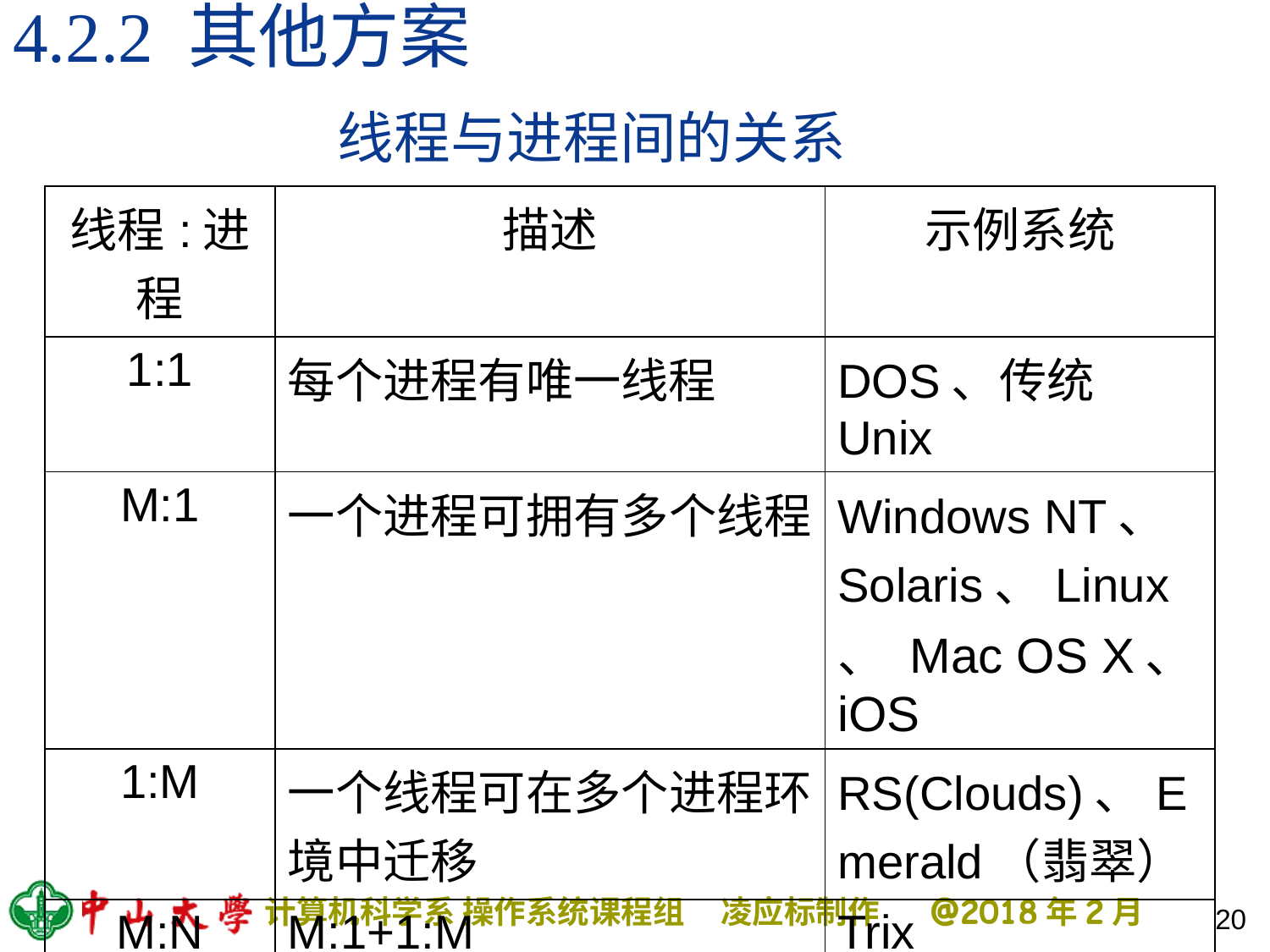

# 4.2.2 其他方案
线程与进程间的关系
| 线程:进程 | 描述 | 示例系统 |
| --- | --- | --- |
| 1:1 | 每个进程有唯一线程 | DOS、传统Unix |
| M:1 | 一个进程可拥有多个线程 | Windows NT、Solaris、Linux、 Mac OS X、iOS |
| 1:M | 一个线程可在多个进程环境中迁移 | RS(Clouds)、Emerald（翡翠） |
| M:N | M:1+1:M | Trix |
20